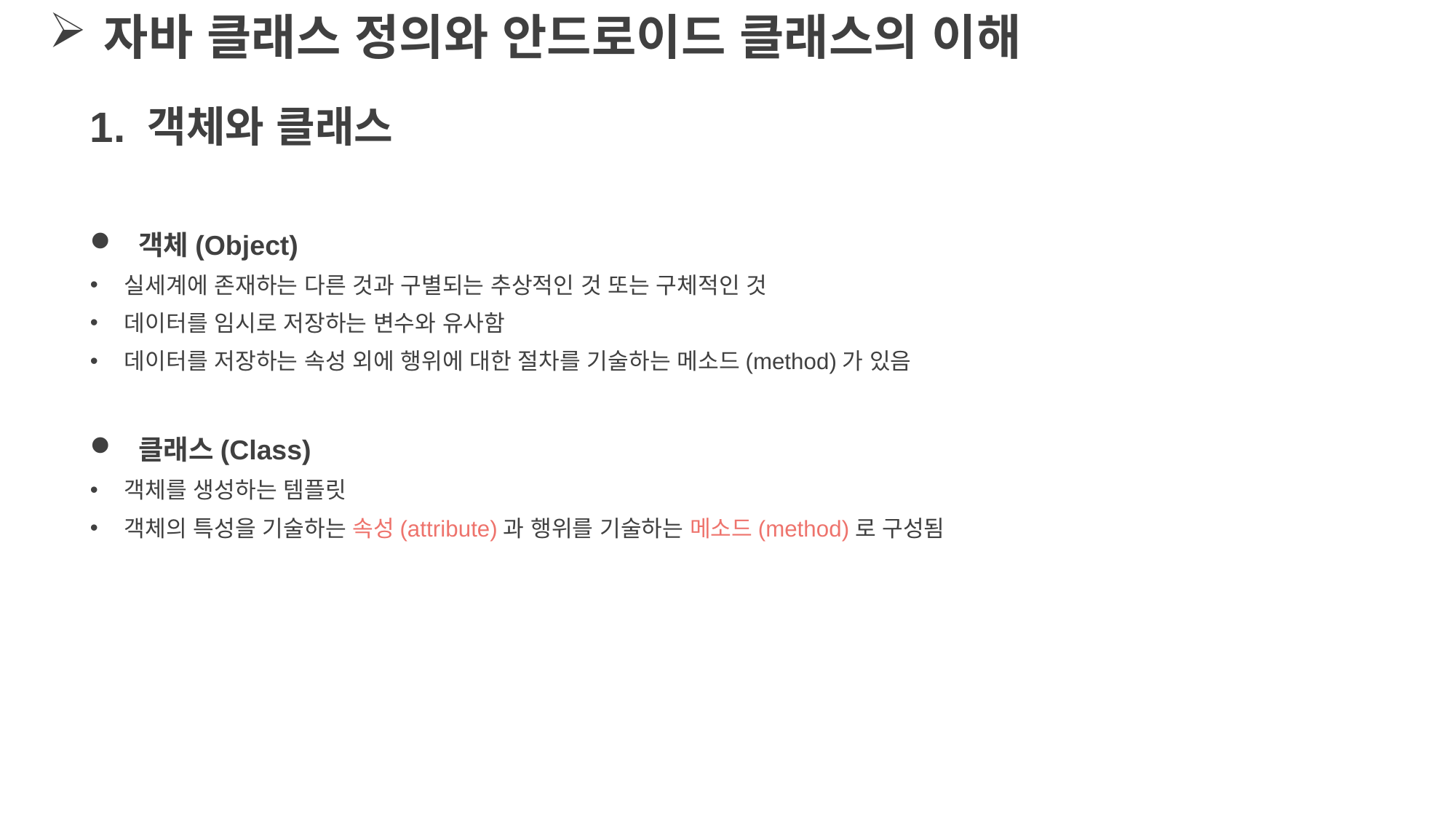

자바 클래스 정의와 안드로이드 클래스의 이해
1. 객체와 클래스
 객체(Object)
실세계에 존재하는 다른 것과 구별되는 추상적인 것 또는 구체적인 것
데이터를 임시로 저장하는 변수와 유사함
데이터를 저장하는 속성 외에 행위에 대한 절차를 기술하는 메소드(method)가 있음

 클래스(Class)
객체를 생성하는 템플릿
객체의 특성을 기술하는 속성(attribute)과 행위를 기술하는 메소드(method)로 구성됨